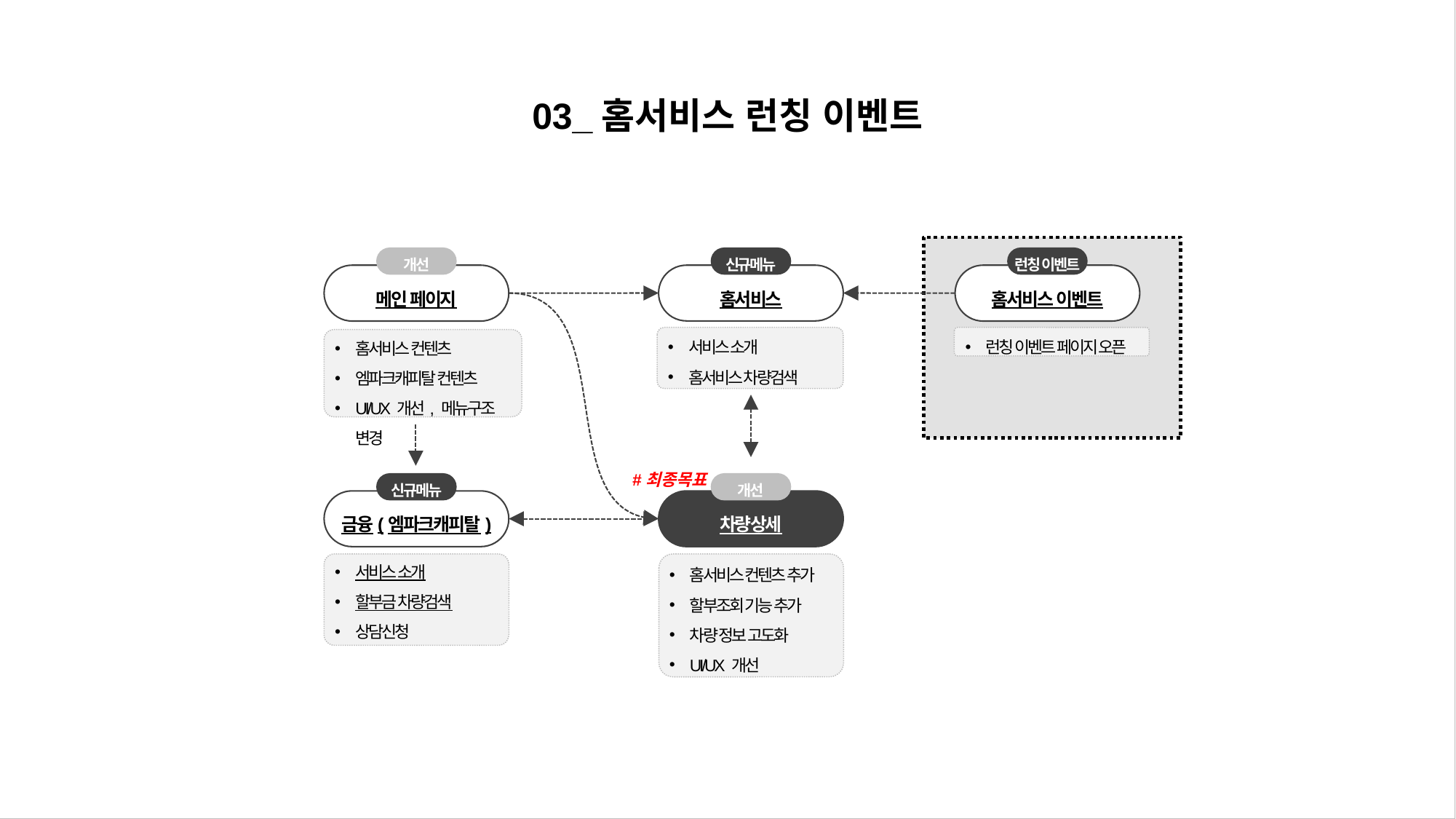

03_홈서비스 런칭 이벤트

개선
신규메뉴
런칭 이벤트
메인 페이지
홈서비스
홈서비스 이벤트
서비스 소개
홈서비스 차량검색
런칭 이벤트 페이지 오픈
홈서비스 컨텐츠
엠파크캐피탈 컨텐츠
UI/UX 개선, 메뉴구조 변경

#최종목표
신규메뉴
개선
금융(엠파크캐피탈)
차량상세
서비스 소개
할부금 차량검색
상담신청
홈서비스 컨텐츠 추가
할부조회 기능 추가
차량 정보 고도화
UI/UX 개선